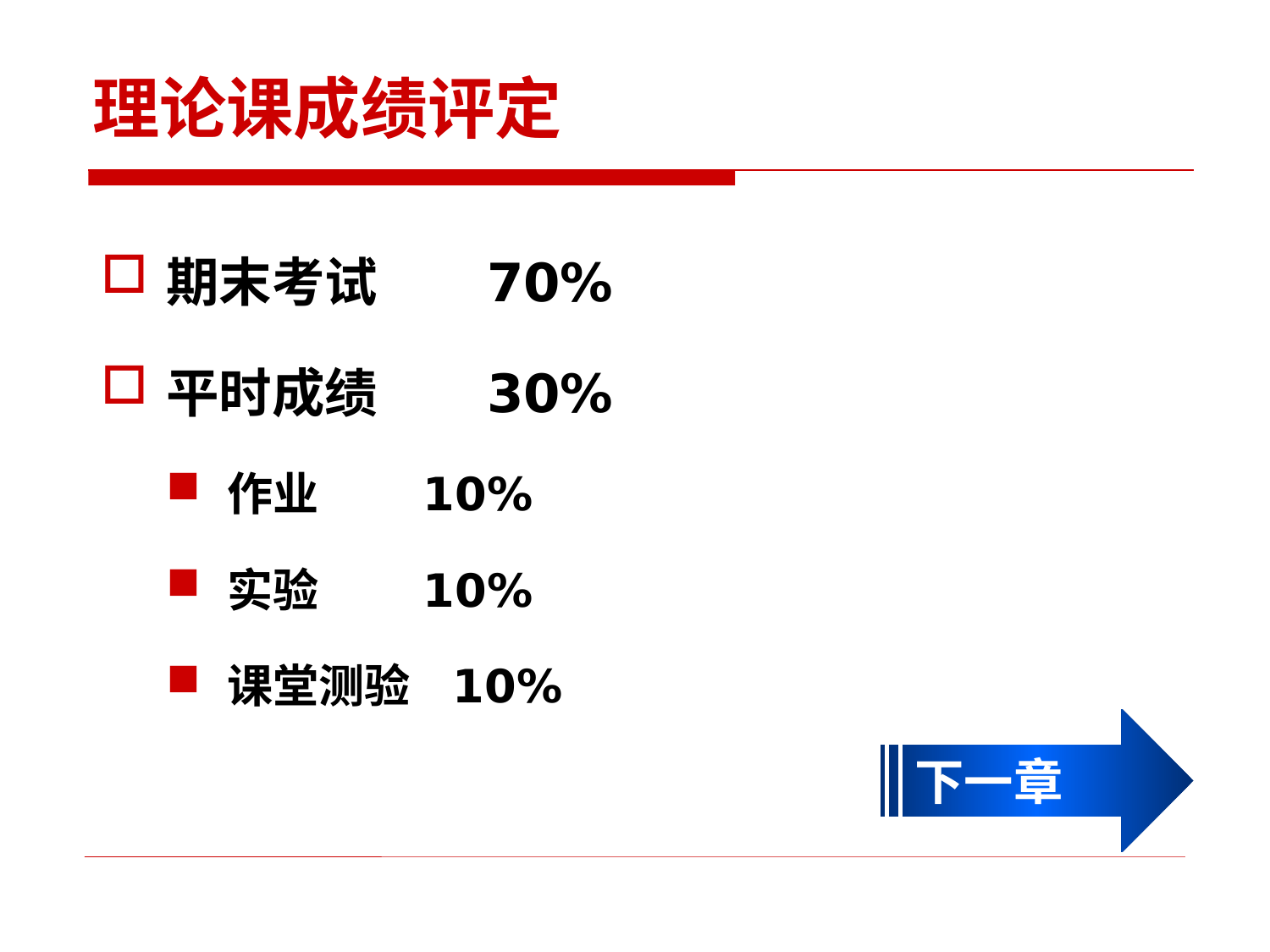

# 理论课成绩评定
期末考试        70%
平时成绩        30%
作业         10%
实验         10%
课堂测验   10%

下一章